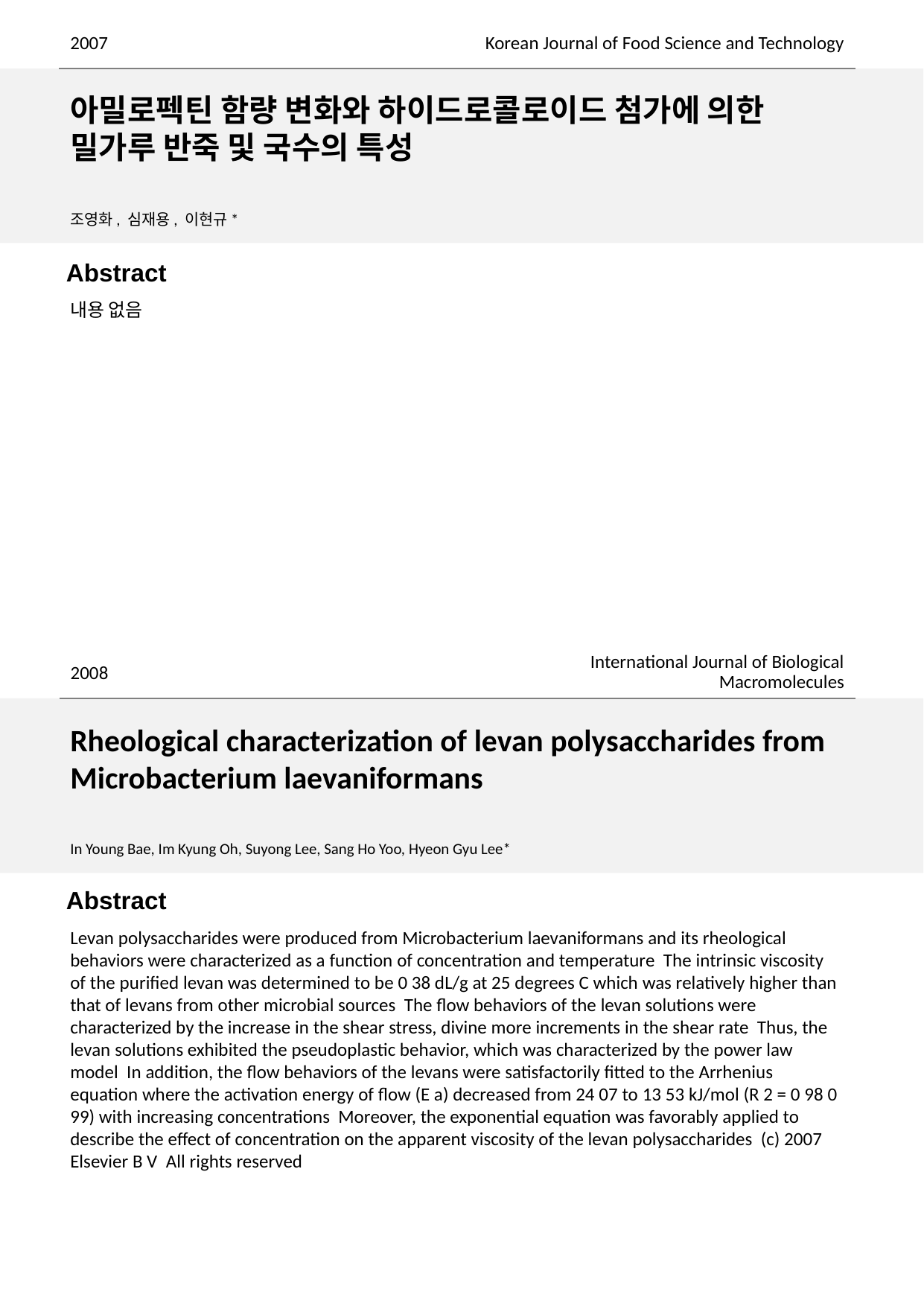

2007
Korean Journal of Food Science and Technology
아밀로펙틴 함량 변화와 하이드로콜로이드 첨가에 의한 밀가루 반죽 및 국수의 특성
조영화, 심재용, 이현규*
내용 없음
International Journal of Biological Macromolecules
2008
Rheological characterization of levan polysaccharides from Microbacterium laevaniformans
In Young Bae, Im Kyung Oh, Suyong Lee, Sang Ho Yoo, Hyeon Gyu Lee*
Levan polysaccharides were produced from Microbacterium laevaniformans and its rheological behaviors were characterized as a function of concentration and temperature  The intrinsic viscosity of the purified levan was determined to be 0 38 dL/g at 25 degrees C which was relatively higher than that of levans from other microbial sources  The flow behaviors of the levan solutions were characterized by the increase in the shear stress, divine more increments in the shear rate  Thus, the levan solutions exhibited the pseudoplastic behavior, which was characterized by the power law model  In addition, the flow behaviors of the levans were satisfactorily fitted to the Arrhenius equation where the activation energy of flow (E a) decreased from 24 07 to 13 53 kJ/mol (R 2 = 0 98 0 99) with increasing concentrations  Moreover, the exponential equation was favorably applied to describe the effect of concentration on the apparent viscosity of the levan polysaccharides  (c) 2007 Elsevier B V  All rights reserved